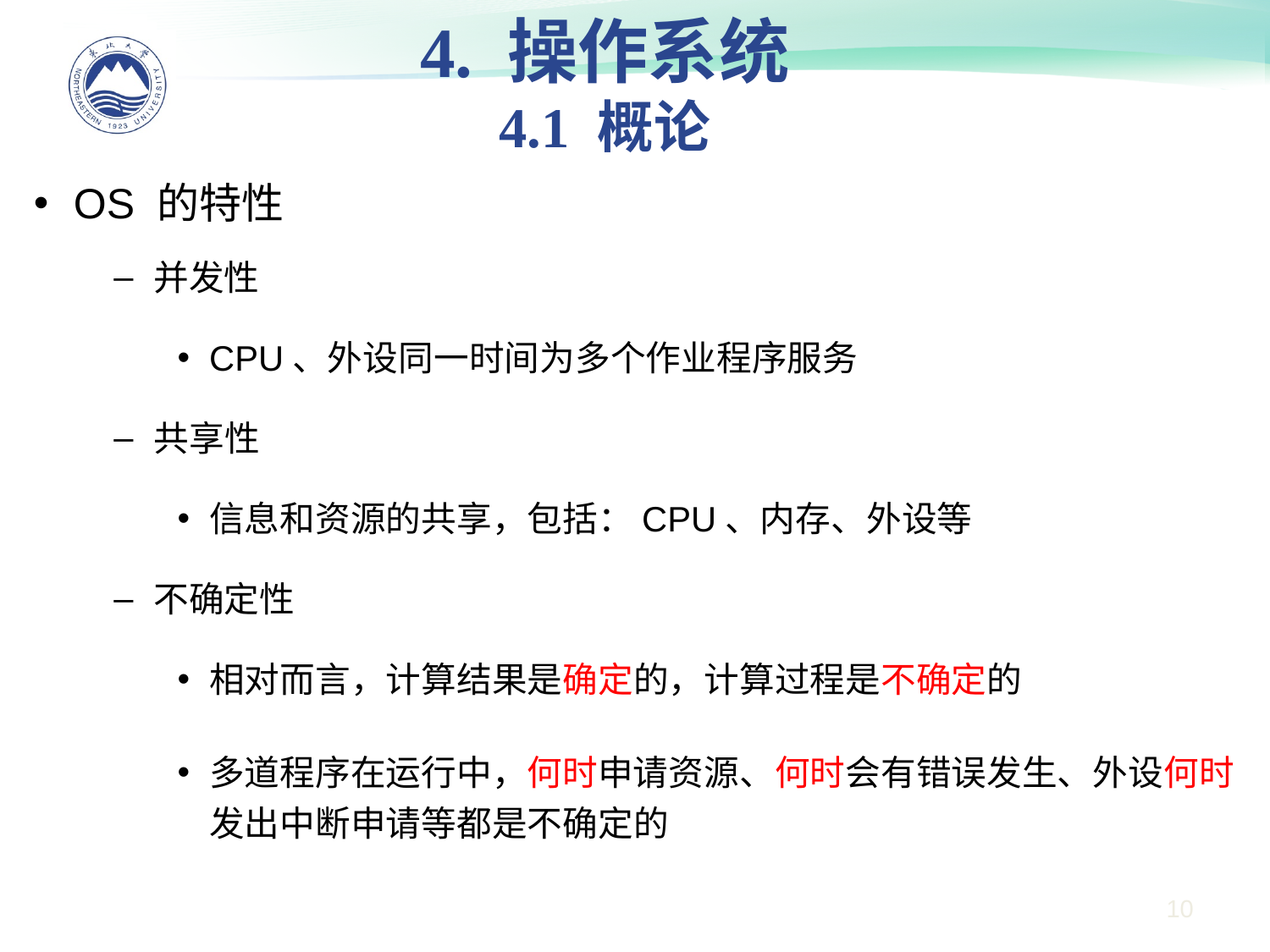

4. 操作系统
4.1 概论
OS 的特性
并发性
CPU、外设同一时间为多个作业程序服务
共享性
信息和资源的共享，包括：CPU、内存、外设等
不确定性
相对而言，计算结果是确定的，计算过程是不确定的
多道程序在运行中，何时申请资源、何时会有错误发生、外设何时发出中断申请等都是不确定的
10